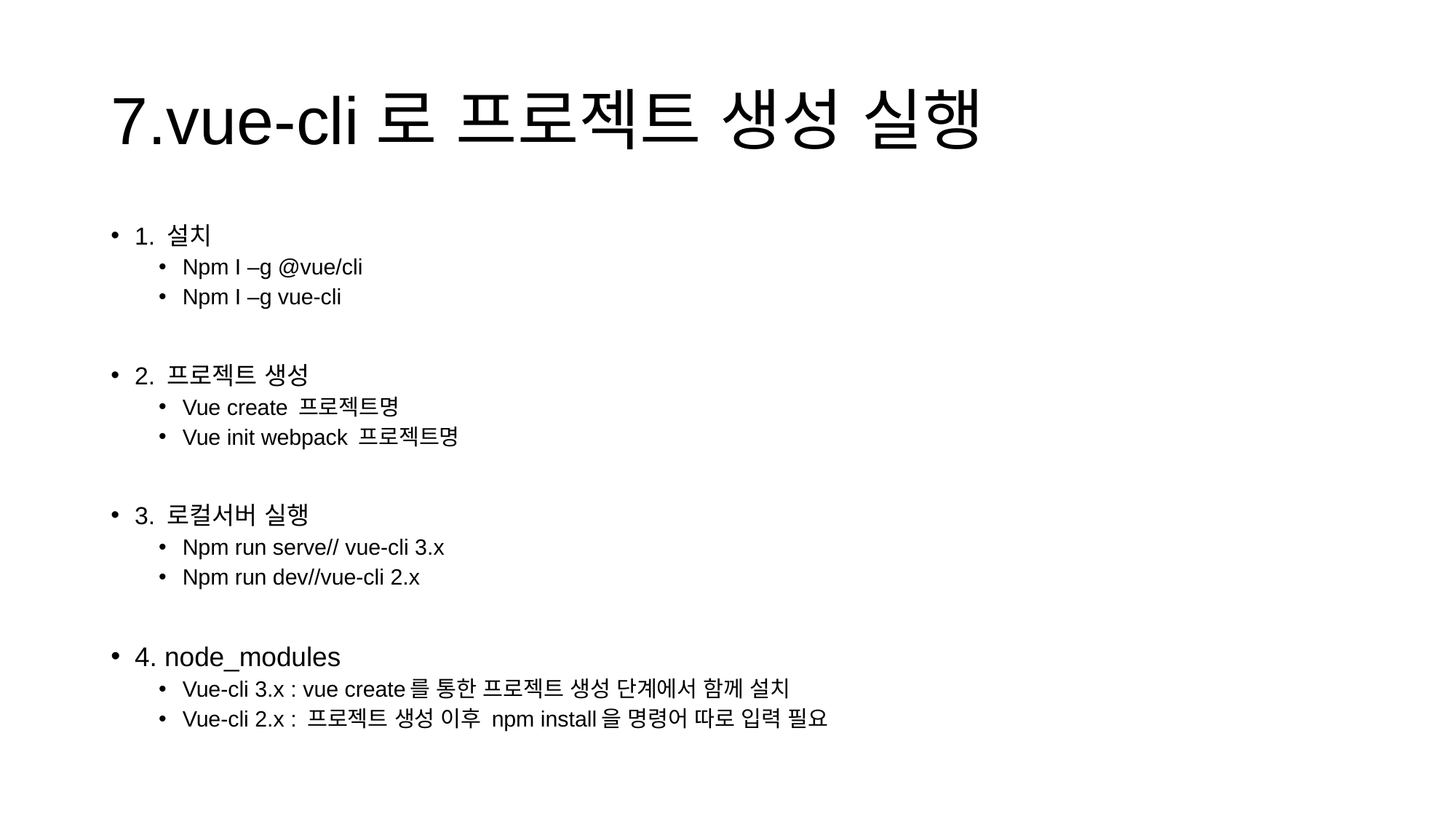

# 7.vue-cli로 프로젝트 생성 실행
1. 설치
Npm I –g @vue/cli
Npm I –g vue-cli

2. 프로젝트 생성
Vue create 프로젝트명
Vue init webpack 프로젝트명

3. 로컬서버 실행
Npm run serve// vue-cli 3.x
Npm run dev//vue-cli 2.x

4. node_modules
Vue-cli 3.x : vue create를 통한 프로젝트 생성 단계에서 함께 설치
Vue-cli 2.x : 프로젝트 생성 이후 npm install을 명령어 따로 입력 필요